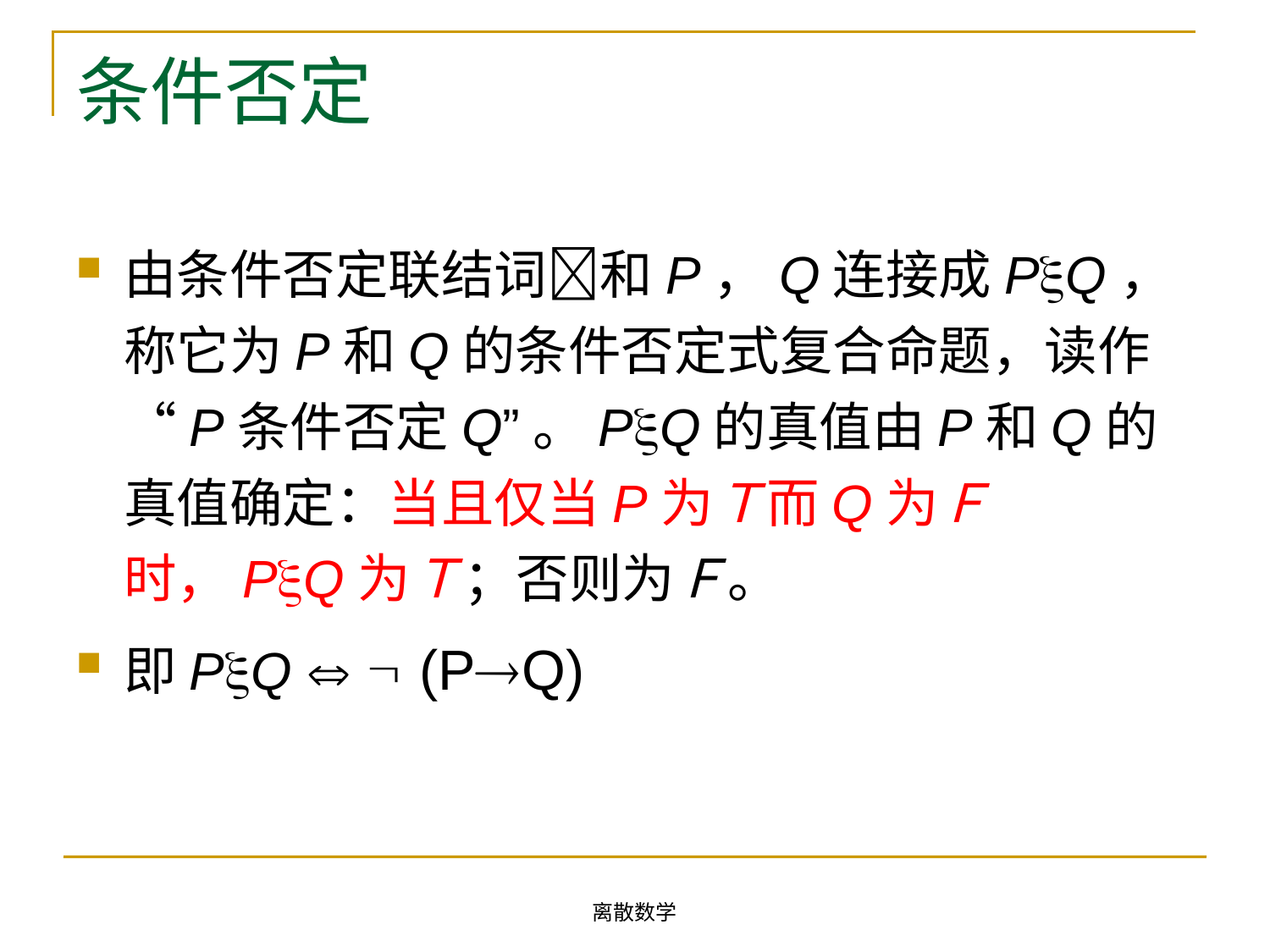

# 条件否定
由条件否定联结词ξ和P，Q连接成PξQ，称它为P和Q的条件否定式复合命题，读作“P条件否定Q”。PξQ的真值由P和Q的真值确定：当且仅当P为Ｔ而Q为Ｆ时，PξQ为Ｔ；否则为Ｆ。
即PξQ ⇔ ¬ (P→Q)

59
离散数学